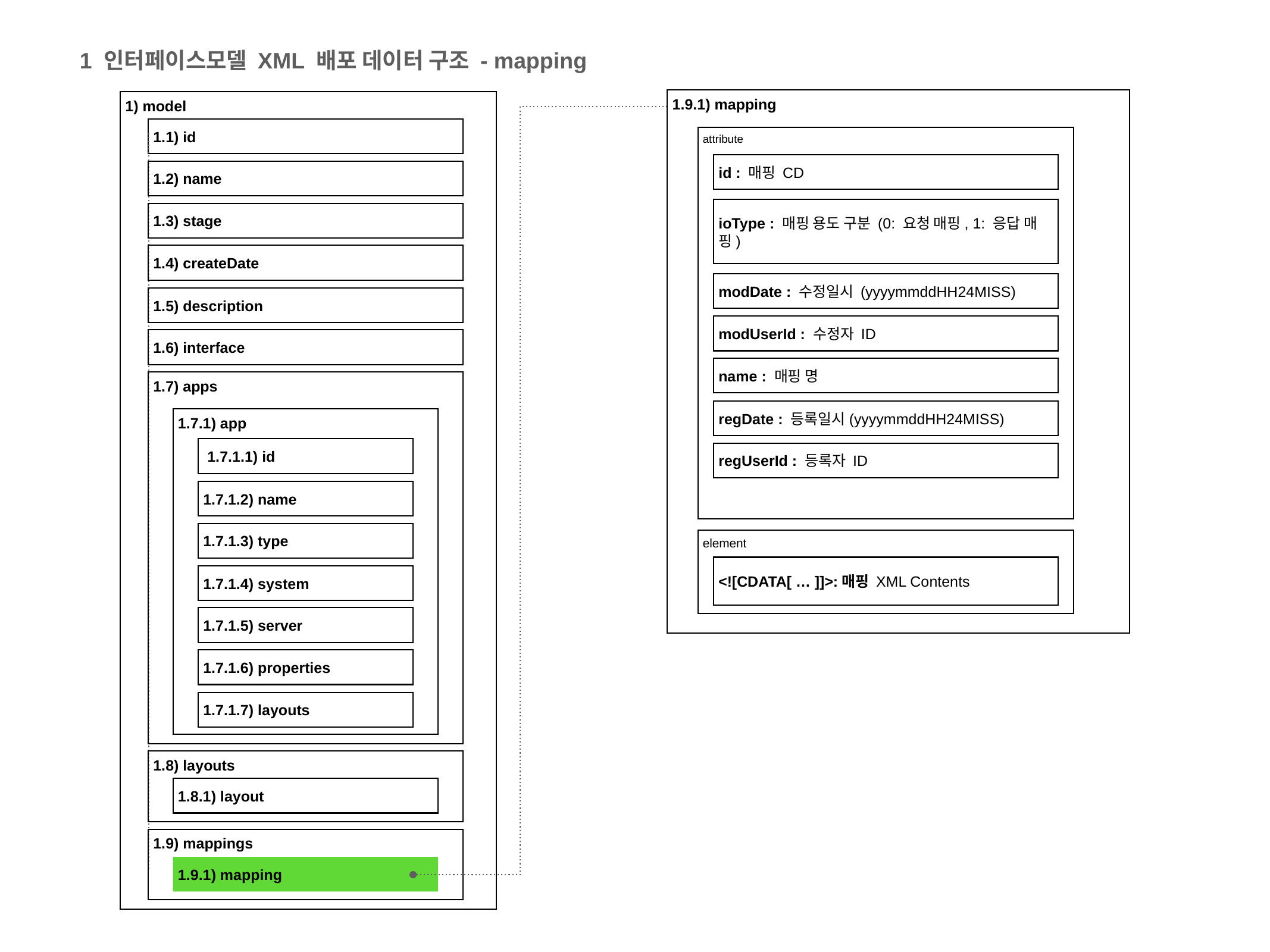

1 인터페이스모델 XML 배포 데이터 구조 - mapping
1.9.1) mapping
1) model

1.1) id
attribute

id : 매핑 CD
1.2) name
ioType : 매핑 용도 구분 (0: 요청 매핑, 1: 응답 매핑)
1.3) stage
1.4) createDate
modDate : 수정일시 (yyyymmddHH24MISS)
1.5) description
modUserId : 수정자 ID
1.6) interface
name : 매핑 명
1.7) apps
regDate : 등록일시(yyyymmddHH24MISS)
1.7.1) app
 1.7.1.1) id
regUserId : 등록자 ID
1.7.1.2) name
1.7.1.3) type
element
<![CDATA[ … ]]>:매핑 XML Contents
1.7.1.4) system
1.7.1.5) server
1.7.1.6) properties
1.7.1.7) layouts
1.8) layouts
1.8.1) layout
1.9) mappings
1.9.1) mapping